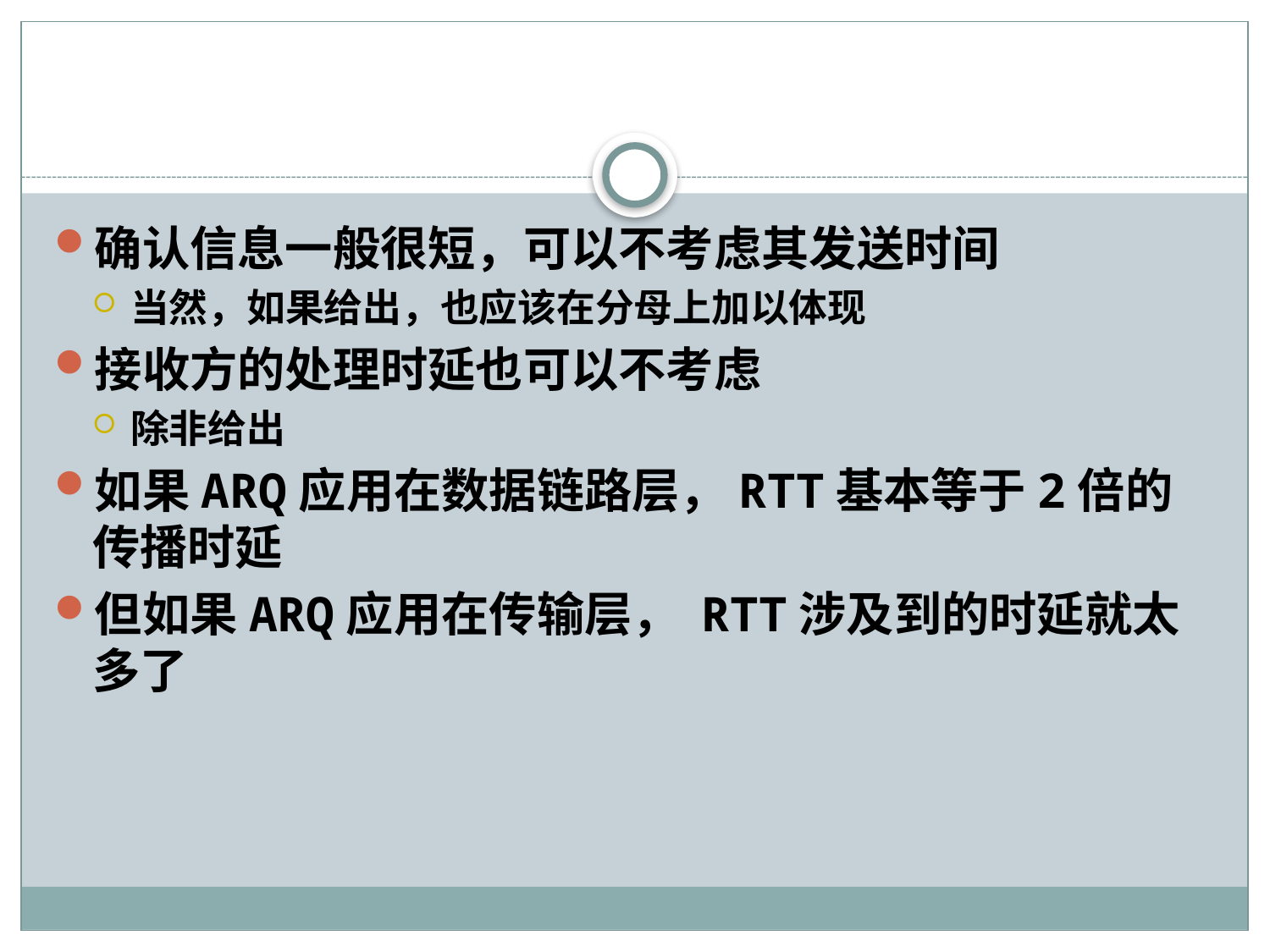

#
确认信息一般很短，可以不考虑其发送时间
当然，如果给出，也应该在分母上加以体现
接收方的处理时延也可以不考虑
除非给出
如果ARQ应用在数据链路层，RTT基本等于2倍的传播时延
但如果ARQ应用在传输层， RTT涉及到的时延就太多了